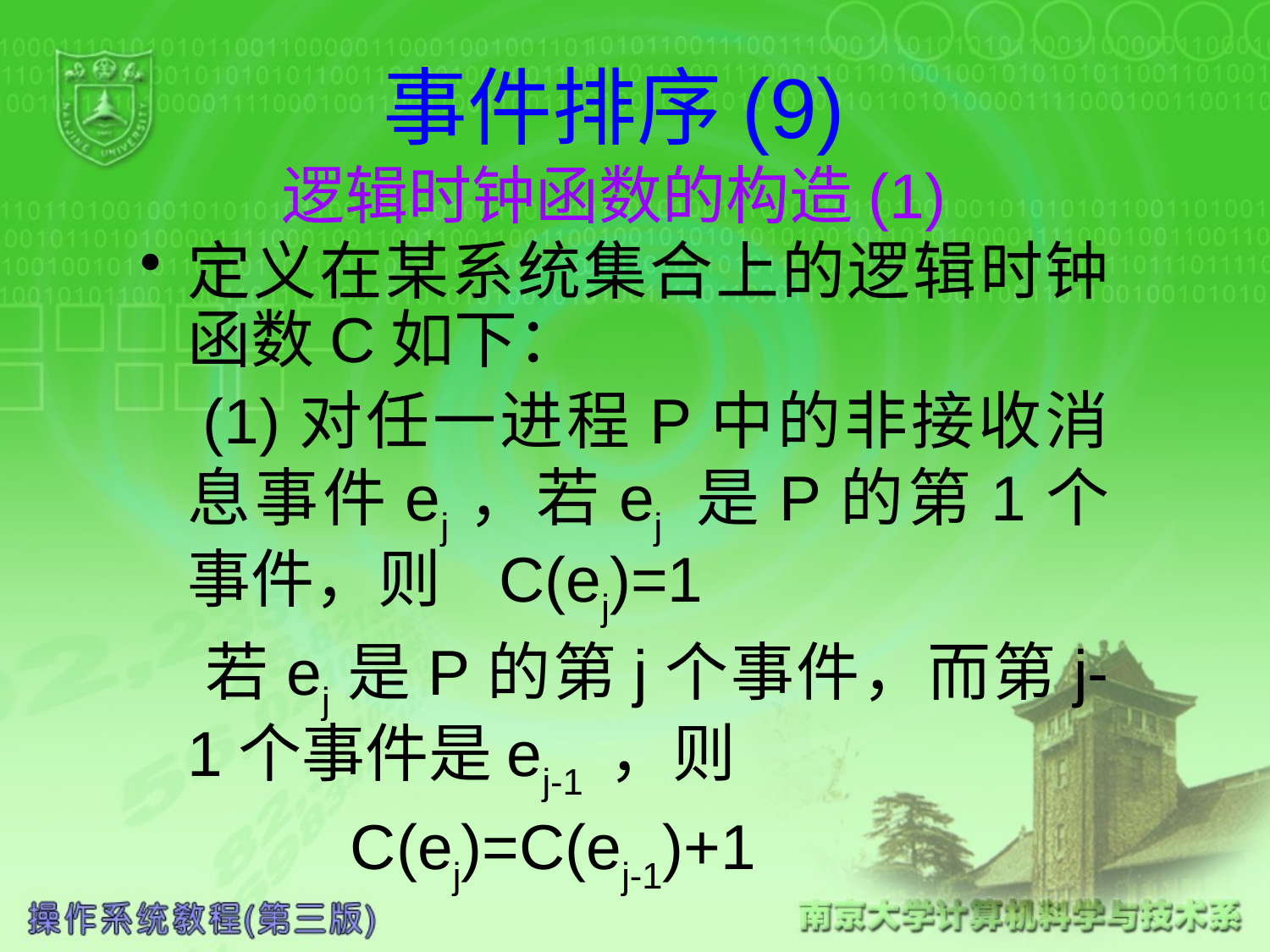

# 事件排序(9) 逻辑时钟函数的构造(1)
定义在某系统集合上的逻辑时钟函数C如下：
   (1)对任一进程P中的非接收消息事件ej，若ej 是P的第1个事件，则   C(ej)=1
   若ej是P的第j个事件，而第j-1个事件是ej-1 ，则
            C(ej)=C(ej-1)+1